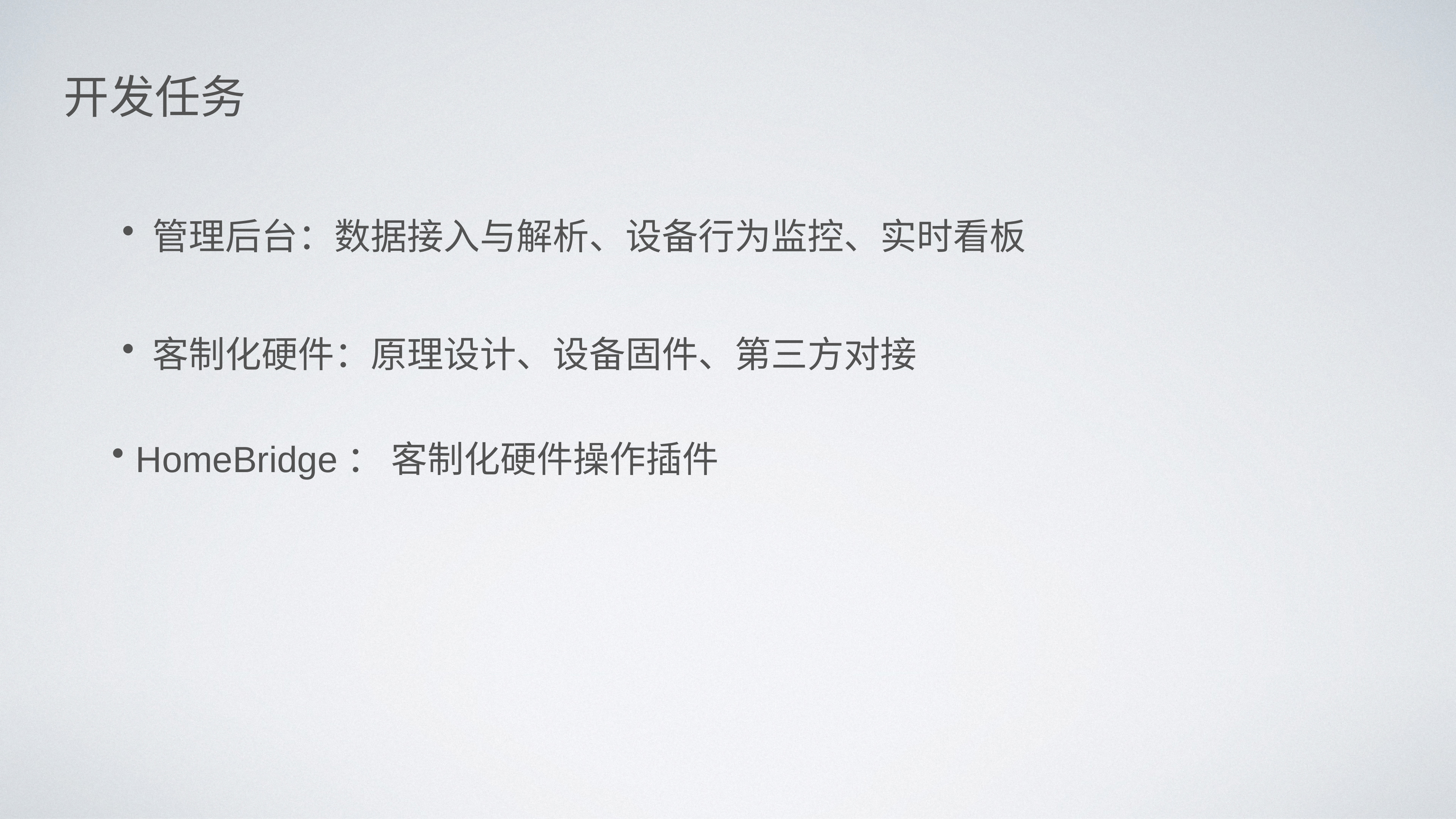

开发任务
 管理后台：数据接入与解析、设备行为监控、实时看板
 客制化硬件：原理设计、设备固件、第三方对接
 HomeBridge： 客制化硬件操作插件